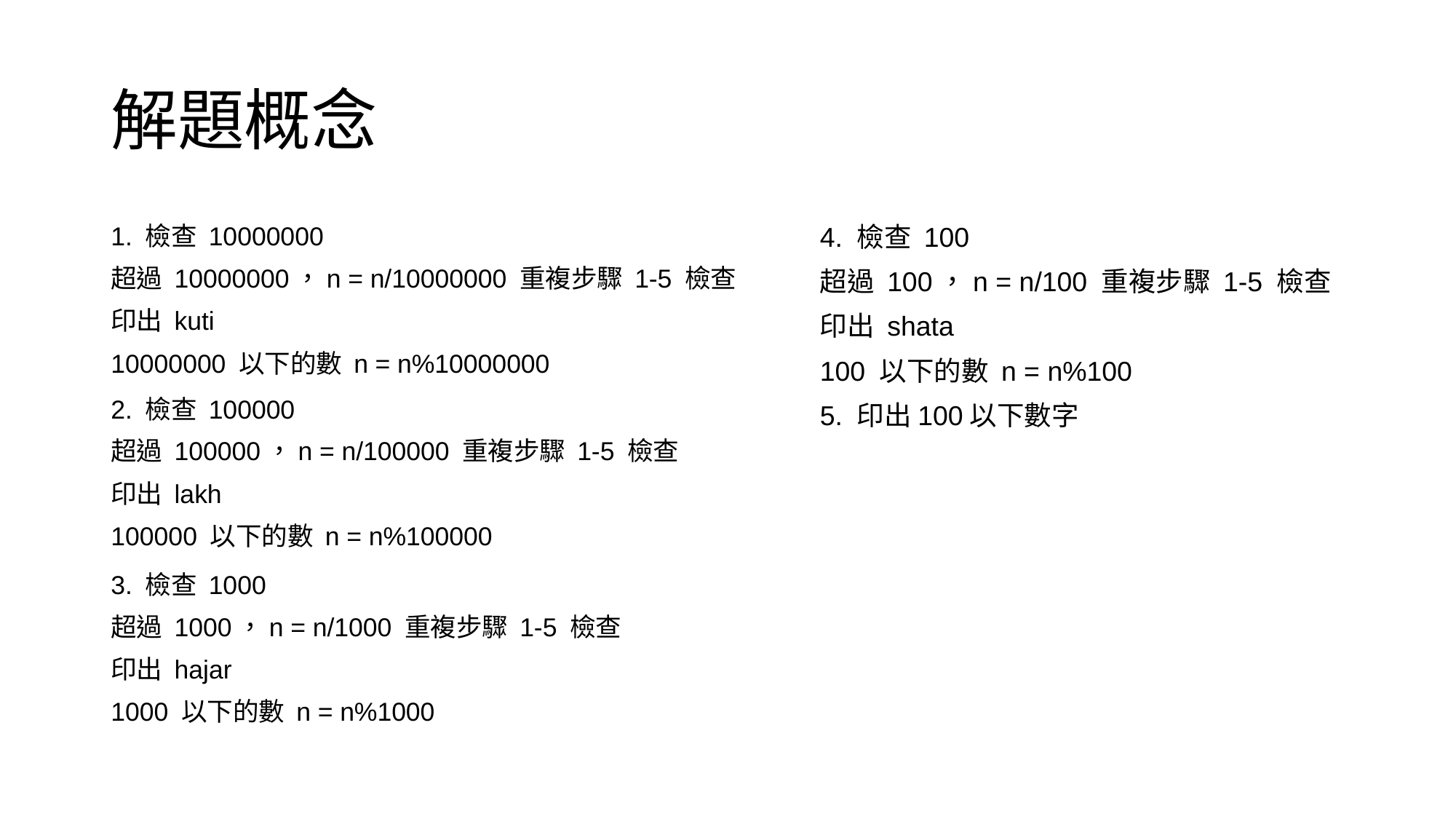

# 解題概念
1. 檢查 10000000
超過 10000000，n = n/10000000 重複步驟 1-5 檢查
印出 kuti
10000000 以下的數 n = n%10000000
2. 檢查 100000
超過 100000，n = n/100000 重複步驟 1-5 檢查
印出 lakh
100000 以下的數 n = n%100000
3. 檢查 1000
超過 1000，n = n/1000 重複步驟 1-5 檢查
印出 hajar
1000 以下的數 n = n%1000

4. 檢查 100
超過 100，n = n/100 重複步驟 1-5 檢查
印出 shata
100 以下的數 n = n%100
5. 印出100以下數字